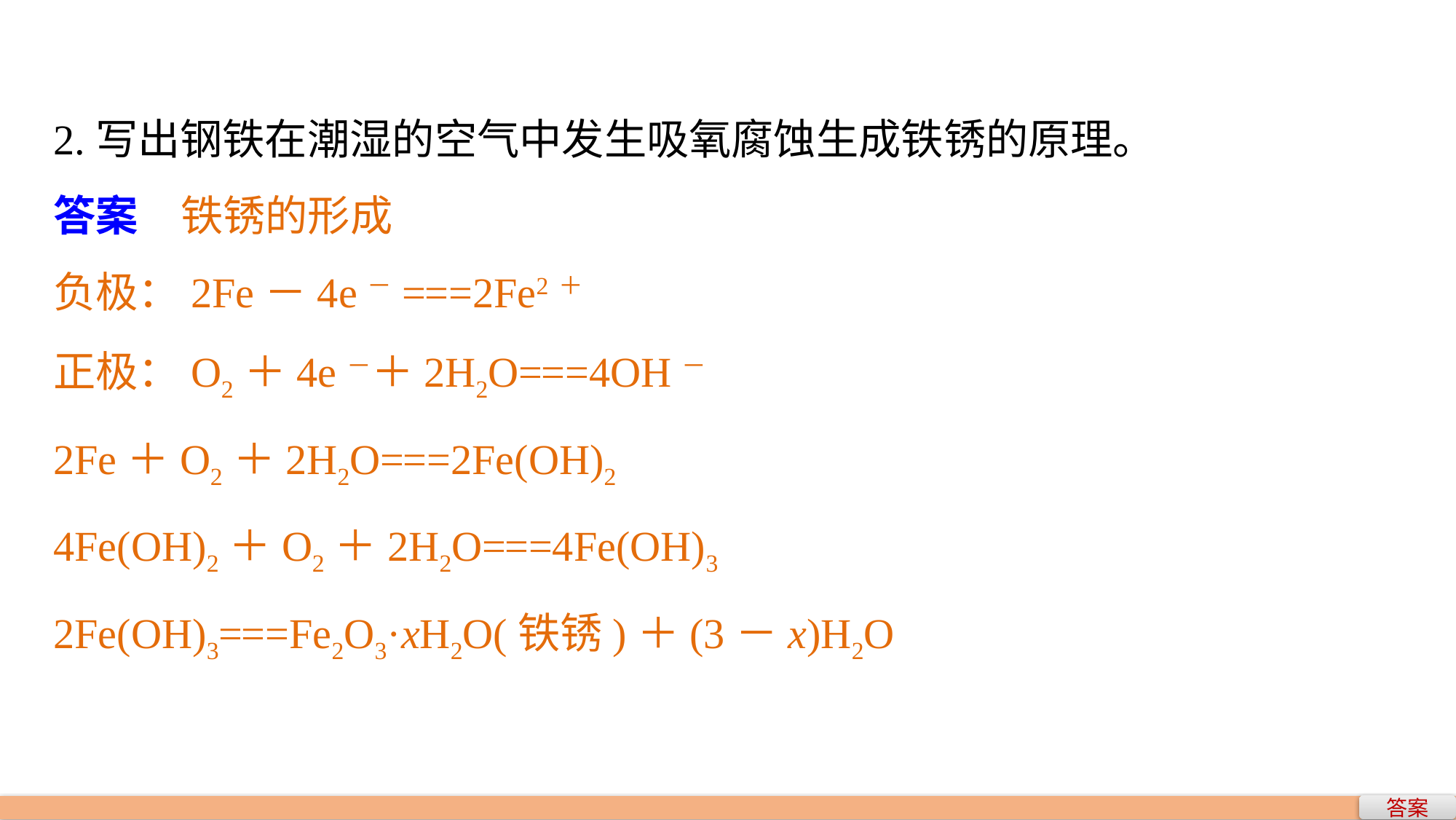

2.写出钢铁在潮湿的空气中发生吸氧腐蚀生成铁锈的原理。
答案　铁锈的形成
负极：2Fe－4e－===2Fe2＋
正极：O2＋4e－＋2H2O===4OH－
2Fe＋O2＋2H2O===2Fe(OH)2
4Fe(OH)2＋O2＋2H2O===4Fe(OH)3
2Fe(OH)3===Fe2O3·xH2O(铁锈)＋(3－x)H2O
答案